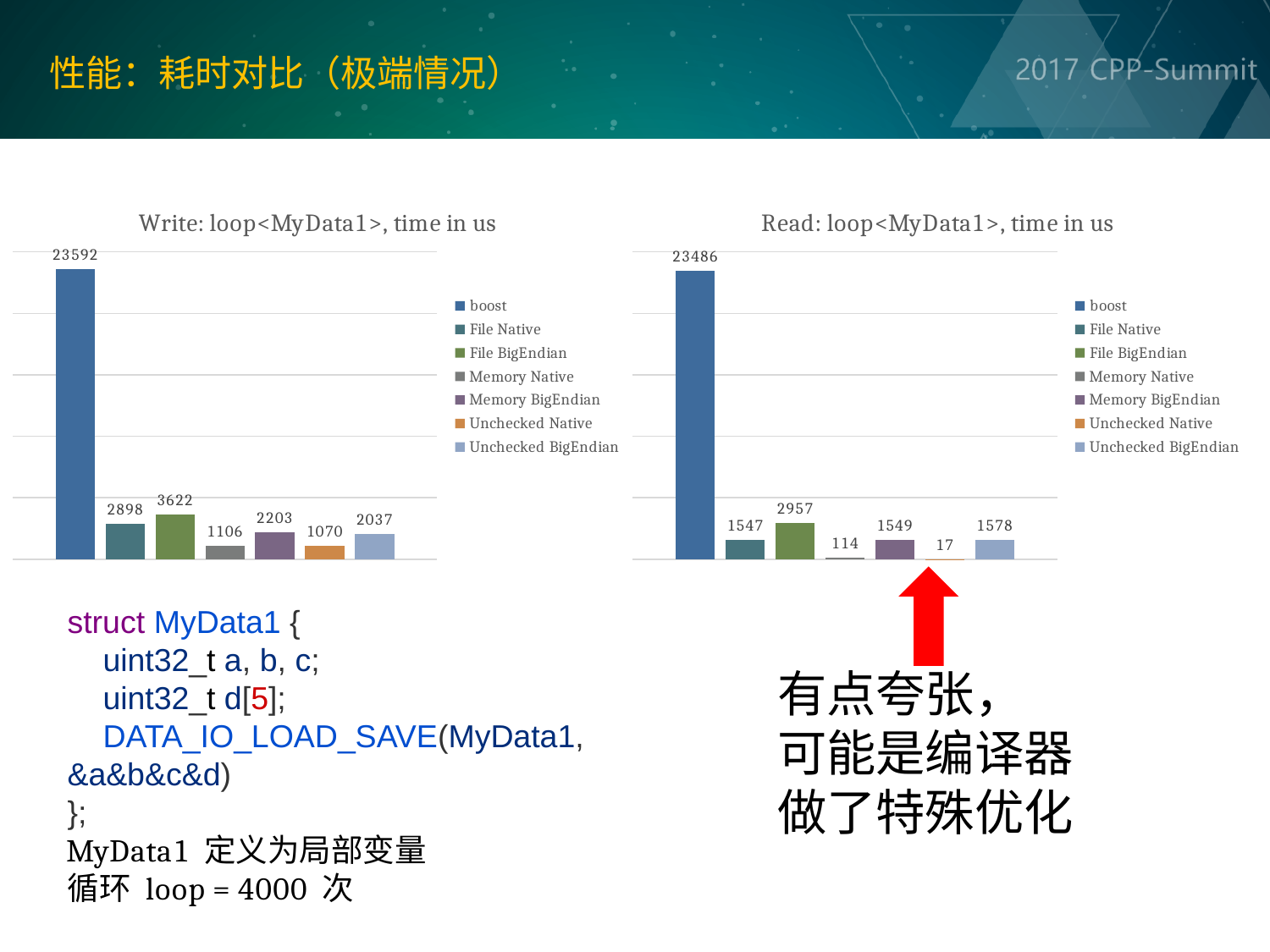

# 性能：耗时对比（极端情况）

### Chart: Write: loop<MyData1>, time in us

| Category | boost | File Native | File BigEndian | Memory Native | Memory BigEndian | Unchecked Native | Unchecked BigEndian |
|---|---|---|---|---|---|---|---|

### Chart: Read: loop<MyData1>, time in us

| Category | boost | File Native | File BigEndian | Memory Native | Memory BigEndian | Unchecked Native | Unchecked BigEndian |
|---|---|---|---|---|---|---|---|
有点夸张，
可能是编译器
做了特殊优化
struct MyData1 {
    uint32_t a, b, c;
    uint32_t d[5];
    DATA_IO_LOAD_SAVE(MyData1, &a&b&c&d)
};
MyData1 定义为局部变量
循环 loop = 4000 次